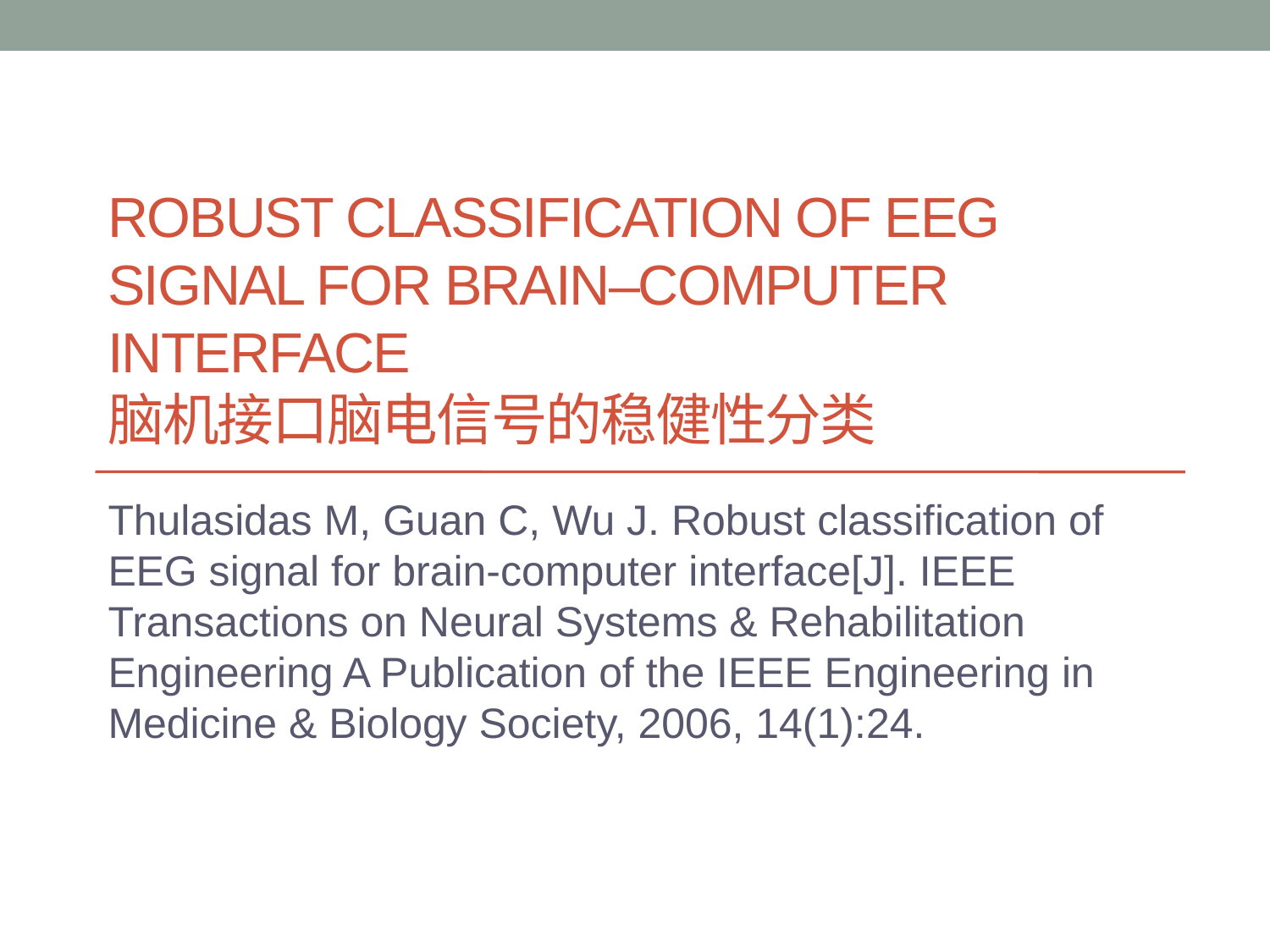

# Robust Classification of EEG Signal for Brain–Computer Interface 脑机接口脑电信号的稳健性分类
Thulasidas M, Guan C, Wu J. Robust classification of EEG signal for brain-computer interface[J]. IEEE Transactions on Neural Systems & Rehabilitation Engineering A Publication of the IEEE Engineering in Medicine & Biology Society, 2006, 14(1):24.